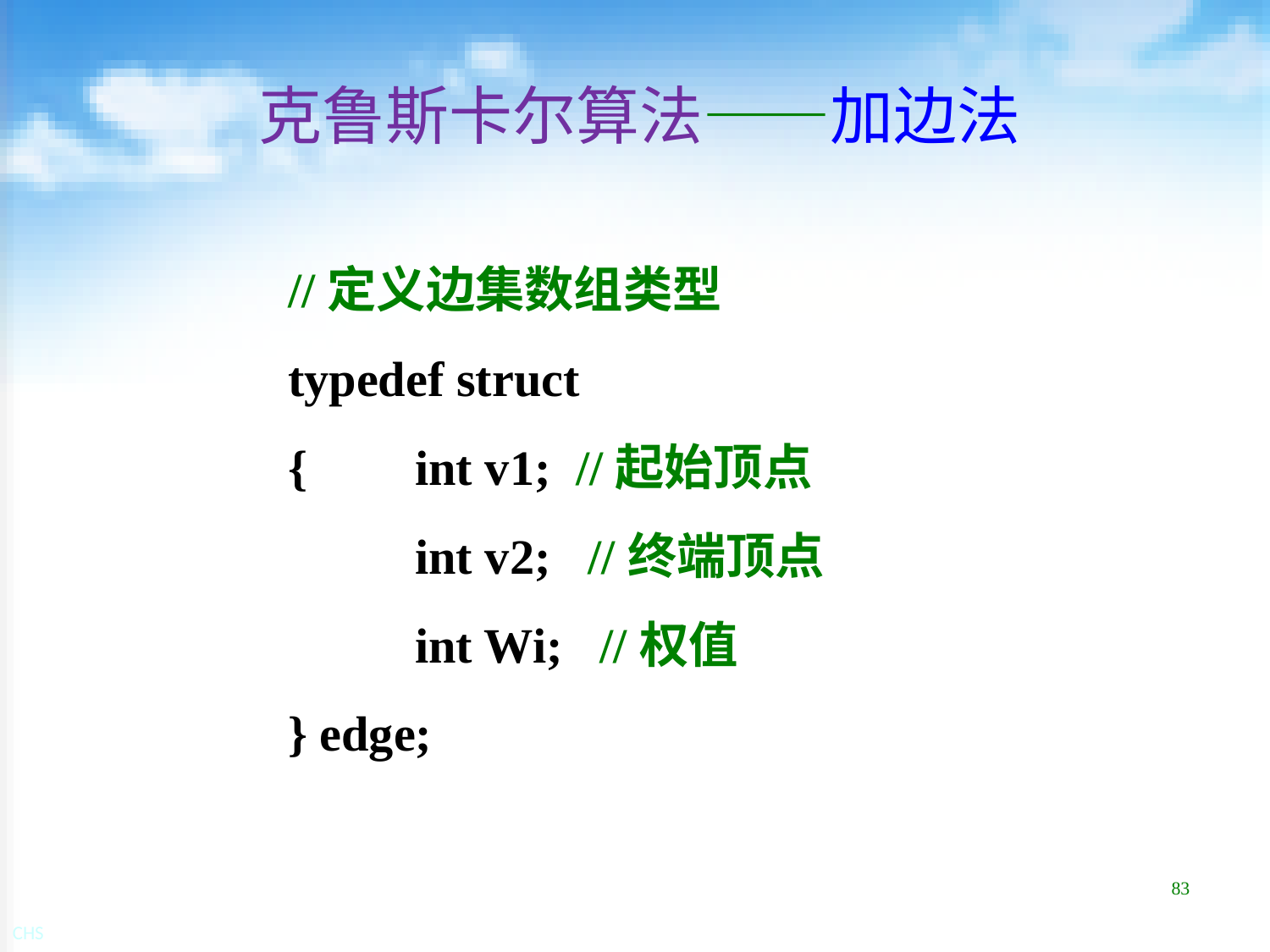

# 克鲁斯卡尔算法——加边法
//定义边集数组类型
typedef struct
{	int v1;  //起始顶点
	int v2;   //终端顶点
	int Wi;   //权值
} edge;
83